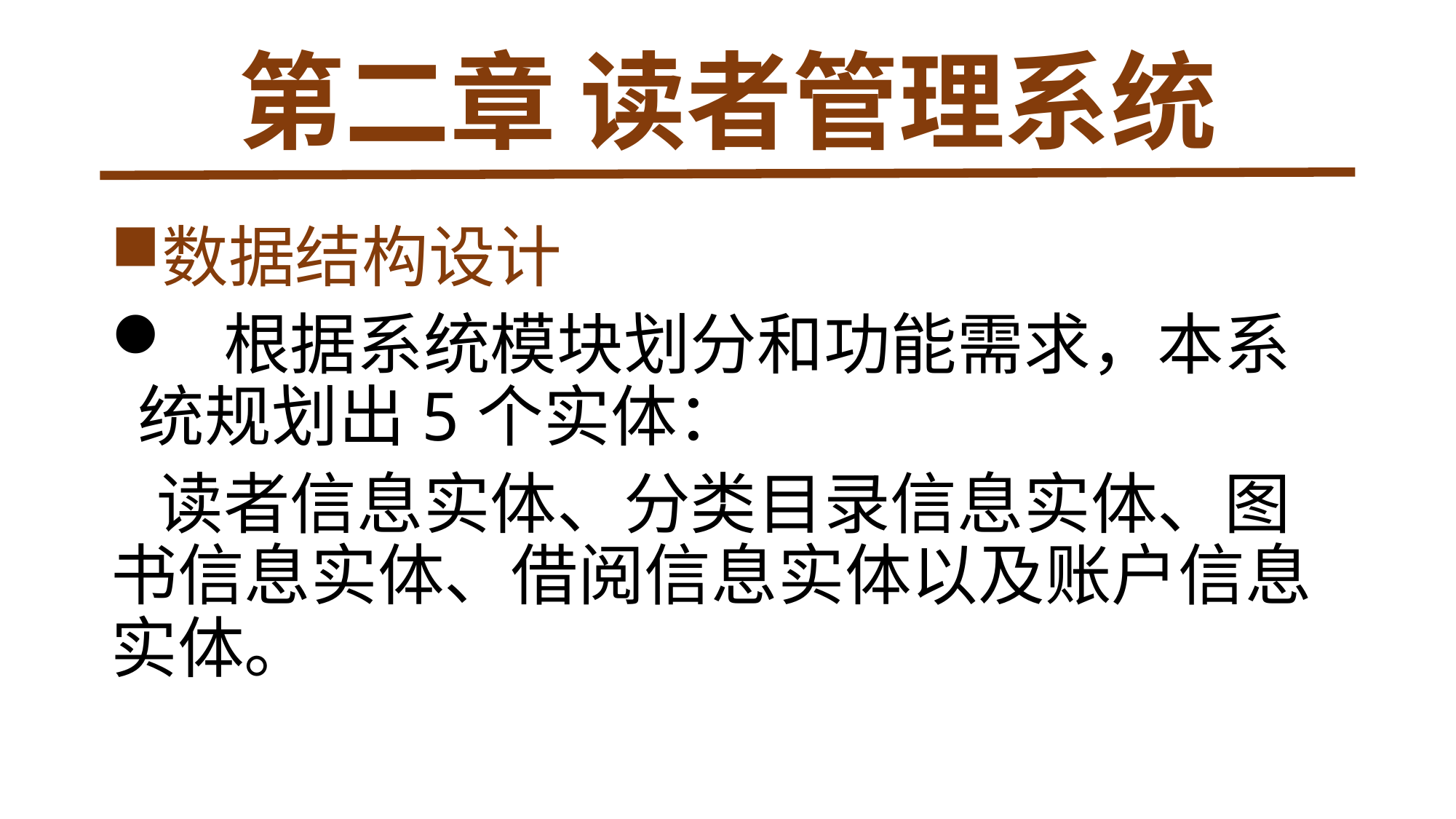

# 第二章 读者管理系统
数据结构设计
  根据系统模块划分和功能需求，本系统规划出5个实体：
  读者信息实体、分类目录信息实体、图书信息实体、借阅信息实体以及账户信息实体。